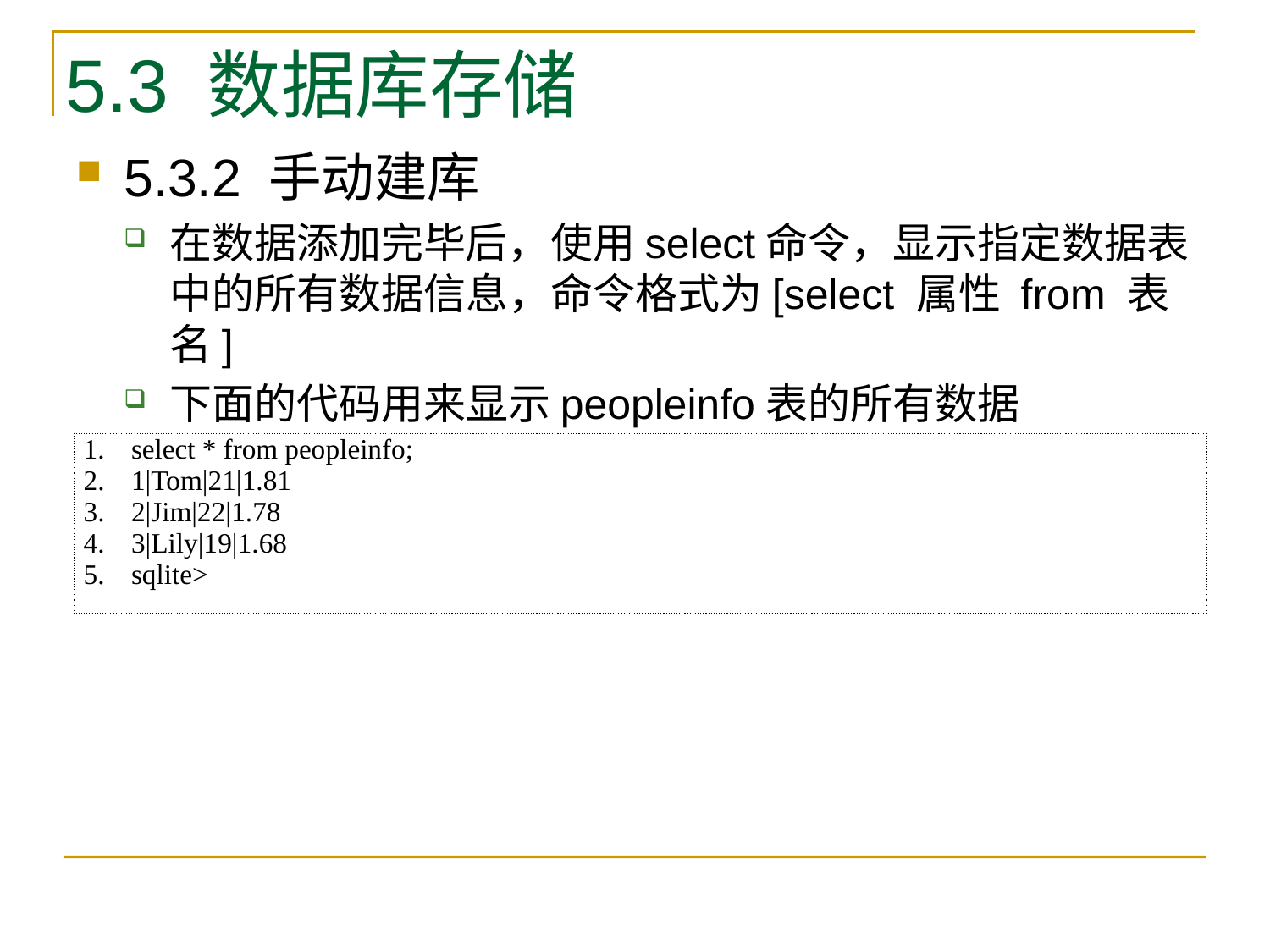

# 5.3 数据库存储
5.3.2 手动建库
在数据添加完毕后，使用select命令，显示指定数据表中的所有数据信息，命令格式为[select 属性 from 表名]
下面的代码用来显示peopleinfo表的所有数据

| select \* from peopleinfo; 1|Tom|21|1.81 2|Jim|22|1.78 3|Lily|19|1.68 sqlite> |
| --- |